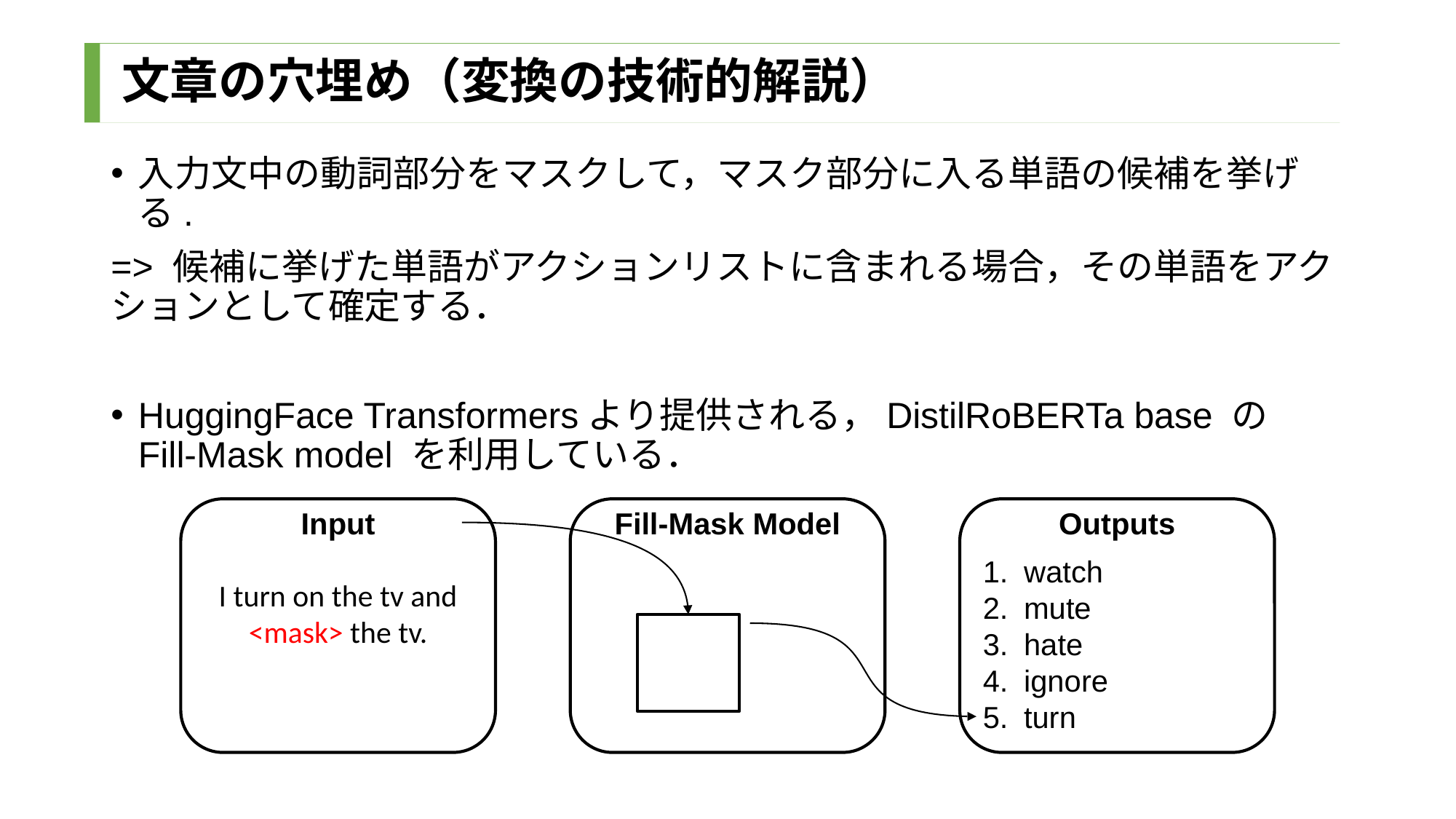

# 文章の穴埋め（変換の技術的解説）
入力文中の動詞部分をマスクして，マスク部分に入る単語の候補を挙げる.
=> 候補に挙げた単語がアクションリストに含まれる場合，その単語をアクションとして確定する．

HuggingFace Transformersより提供される，DistilRoBERTa base の　Fill-Mask model を利用している．
I turn on the tv and <mask> the tv.

Input

Fill-Mask Model
watch
mute
hate
ignore
turn
Outputs

Inputs